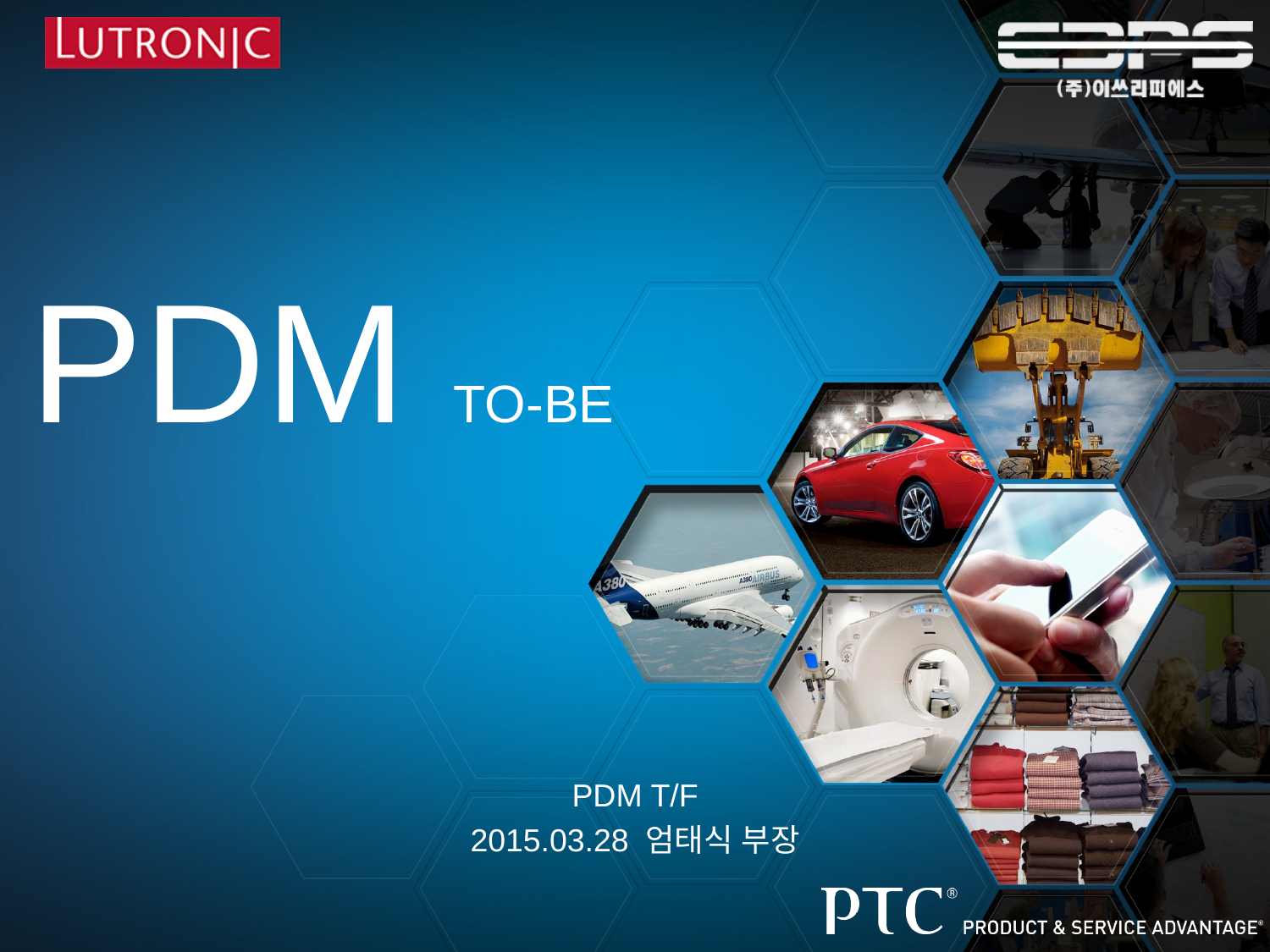

PDM TO-BE
PDM T/F
2015.03.28 엄태식 부장